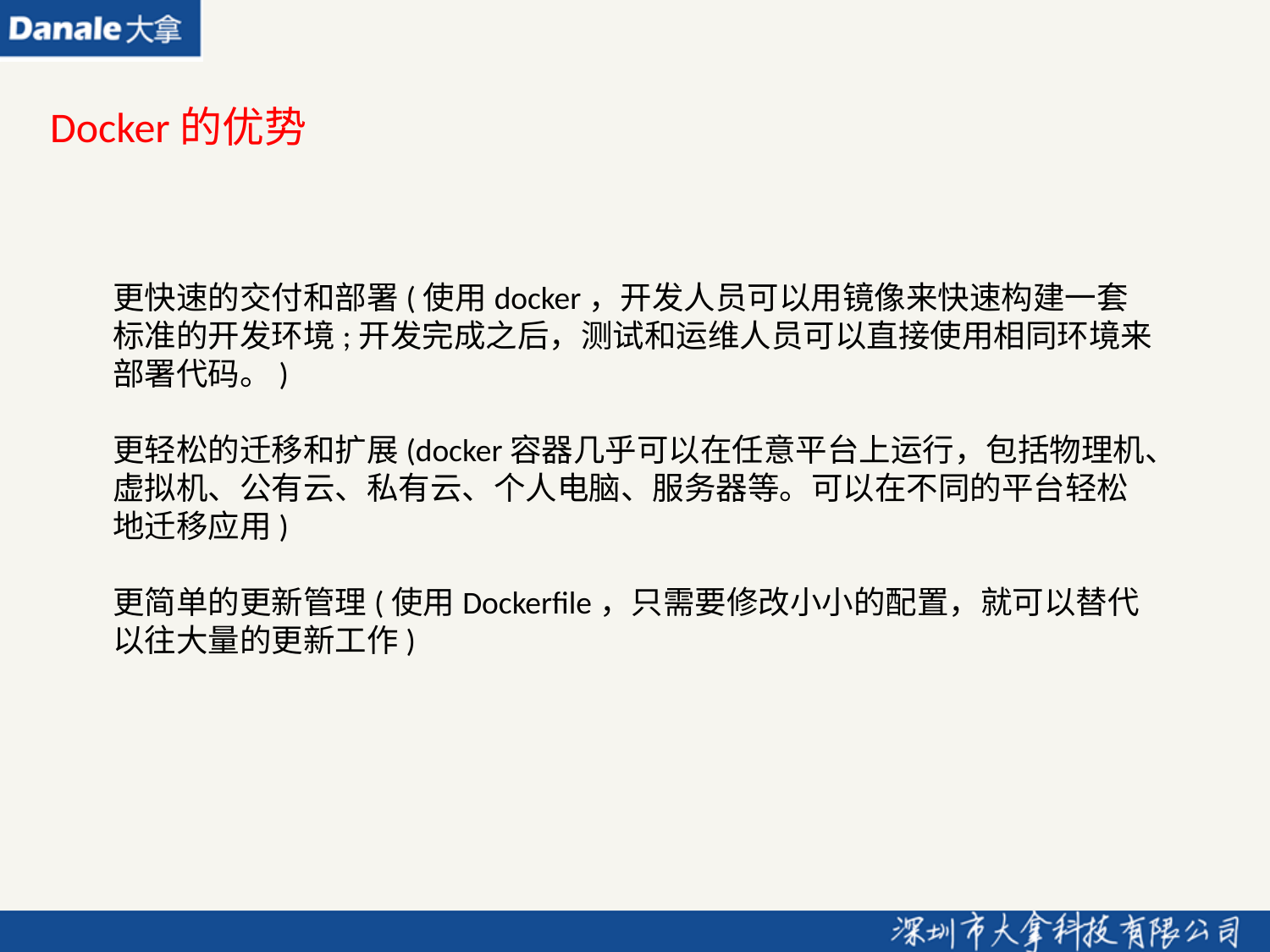

Docker的优势
更快速的交付和部署(使用docker，开发人员可以用镜像来快速构建一套标准的开发环境;开发完成之后，测试和运维人员可以直接使用相同环境来部署代码。)

更轻松的迁移和扩展(docker容器几乎可以在任意平台上运行，包括物理机、虚拟机、公有云、私有云、个人电脑、服务器等。可以在不同的平台轻松地迁移应用)

更简单的更新管理(使用Dockerfile，只需要修改小小的配置，就可以替代以往大量的更新工作)